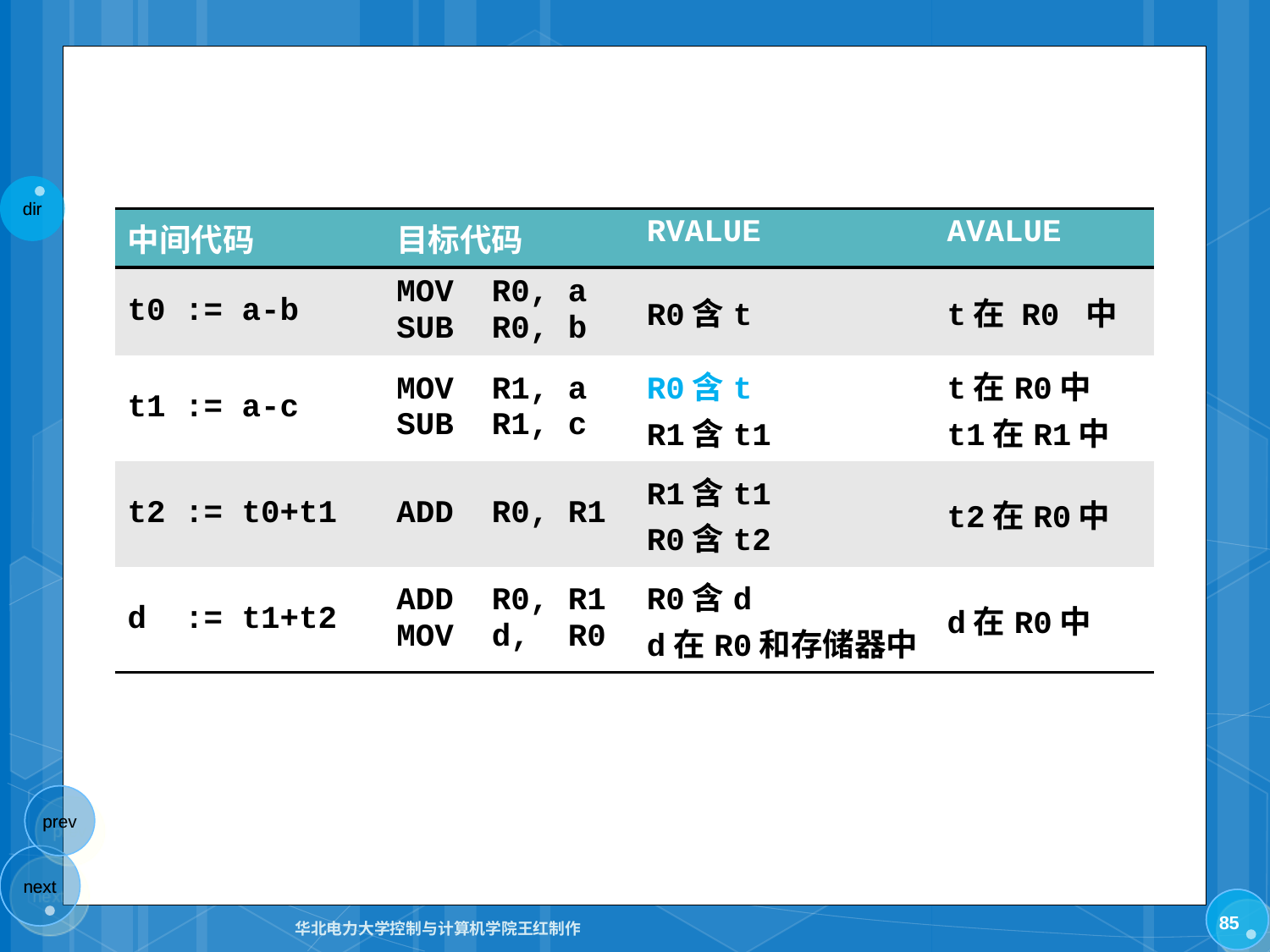

#
| 中间代码 | 目标代码 | RVALUE | AVALUE |
| --- | --- | --- | --- |
| t0 := a-b | MOV R0, a SUB R0, b | R0含t | t在 R0 中 |
| t1 := a-c | MOV R1, a SUB R1, c | R0含t R1含t1 | t在R0中 t1在R1中 |
| t2 := t0+t1 | ADD R0, R1 | R1含t1 R0含t2 | t2在R0中 |
| d := t1+t2 | ADD R0, R1 MOV d, R0 | R0含d d在R0和存储器中 | d在R0中 |
85
华北电力大学控制与计算机学院王红制作